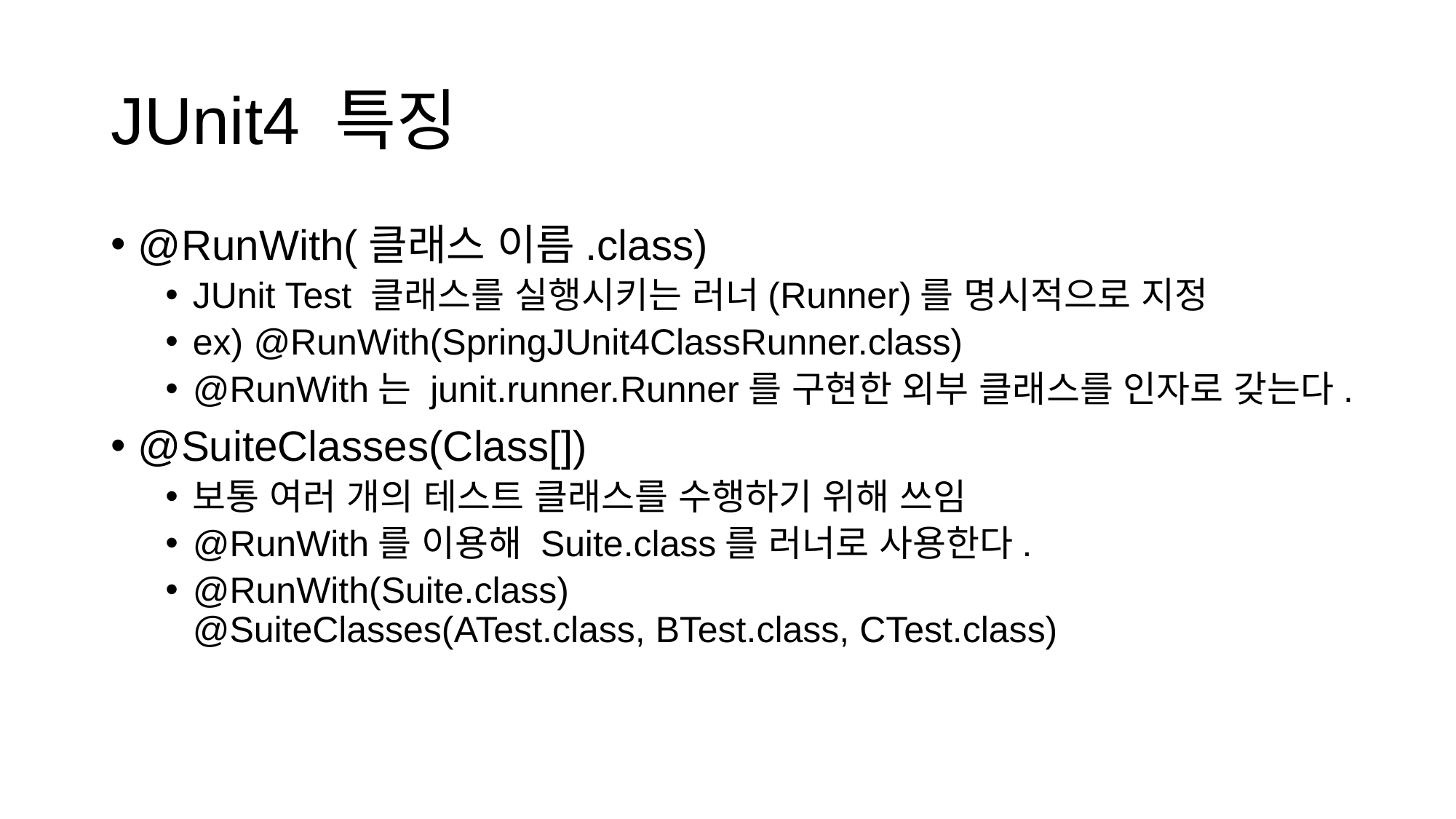

# JUnit4 특징
@RunWith(클래스 이름.class)
JUnit Test 클래스를 실행시키는 러너(Runner)를 명시적으로 지정
ex) @RunWith(SpringJUnit4ClassRunner.class)
@RunWith는 junit.runner.Runner를 구현한 외부 클래스를 인자로 갖는다.
@SuiteClasses(Class[])
보통 여러 개의 테스트 클래스를 수행하기 위해 쓰임
@RunWith를 이용해 Suite.class를 러너로 사용한다.
@RunWith(Suite.class)
@SuiteClasses(ATest.class, BTest.class, CTest.class)